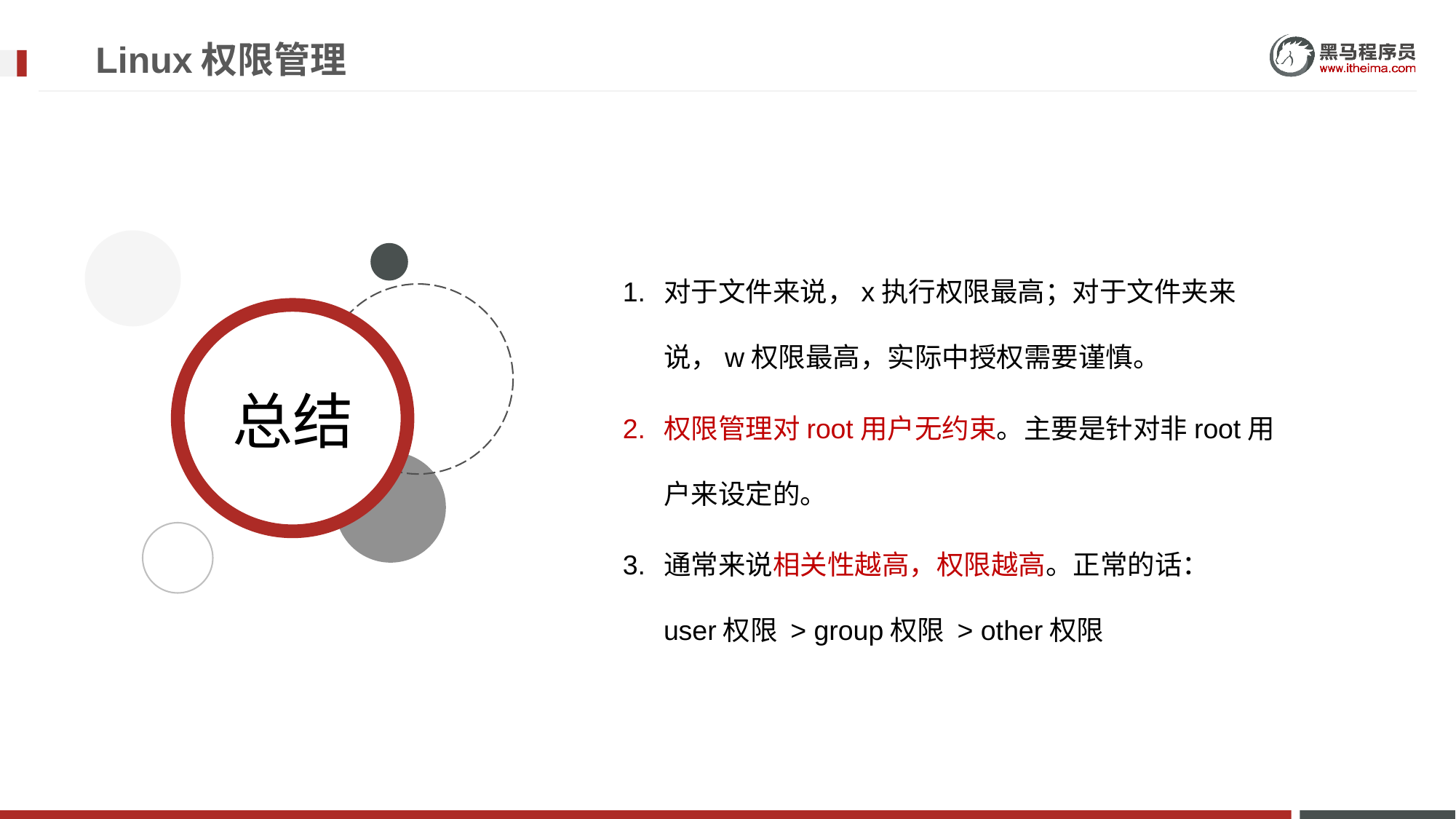

# Linux权限管理
对于文件来说，x执行权限最高；对于文件夹来说，w权限最高，实际中授权需要谨慎。
权限管理对root用户无约束。主要是针对非root用户来设定的。
通常来说相关性越高，权限越高。正常的话：
user权限 > group权限 > other权限